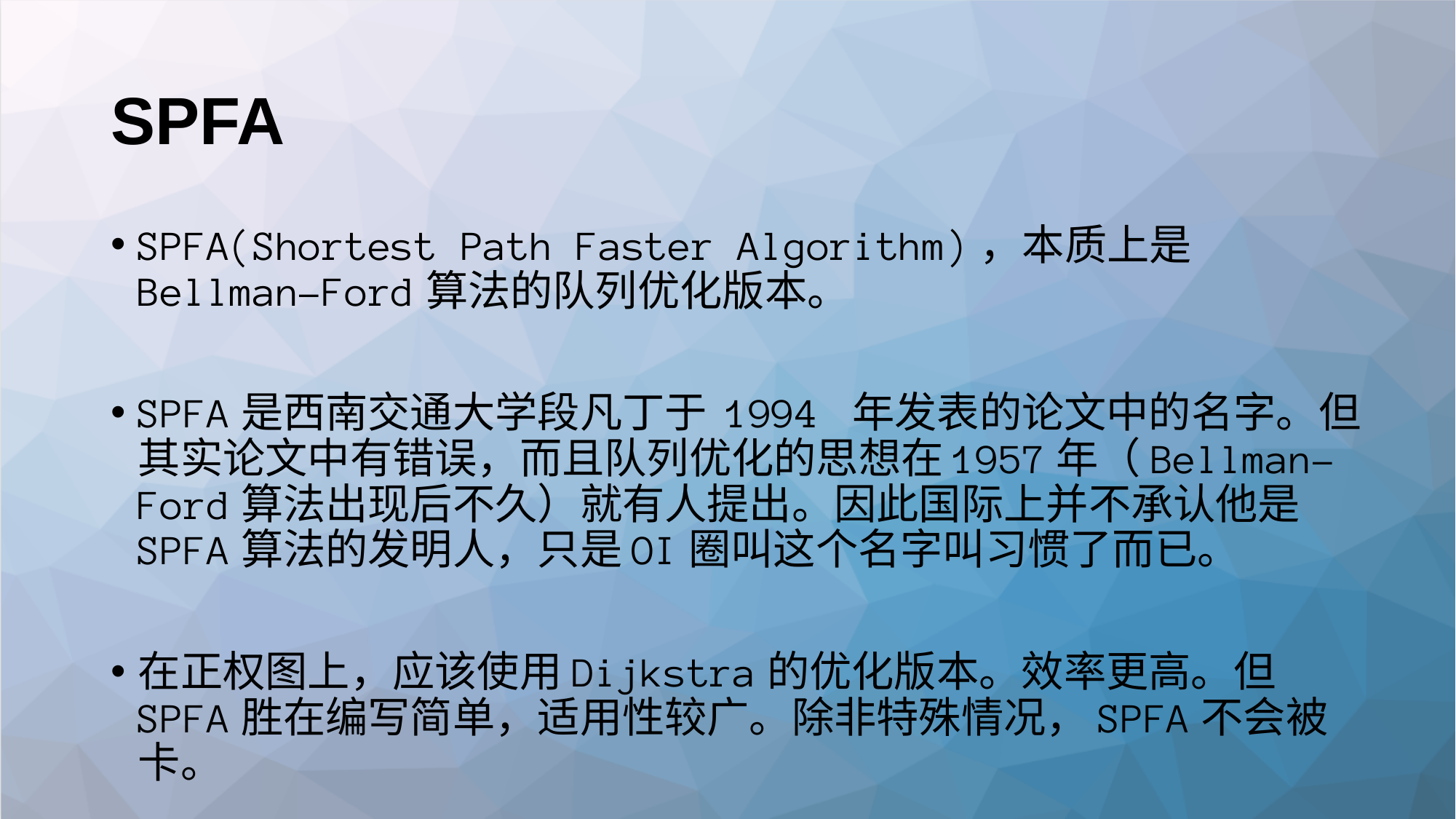

# SPFA
SPFA(Shortest Path Faster Algorithm)，本质上是Bellman-Ford算法的队列优化版本。

SPFA是西南交通大学段凡丁于 1994 年发表的论文中的名字。但其实论文中有错误，而且队列优化的思想在1957年（Bellman-Ford算法出现后不久）就有人提出。因此国际上并不承认他是SPFA算法的发明人，只是OI圈叫这个名字叫习惯了而已。

在正权图上，应该使用Dijkstra的优化版本。效率更高。但SPFA胜在编写简单，适用性较广。除非特殊情况，SPFA不会被卡。